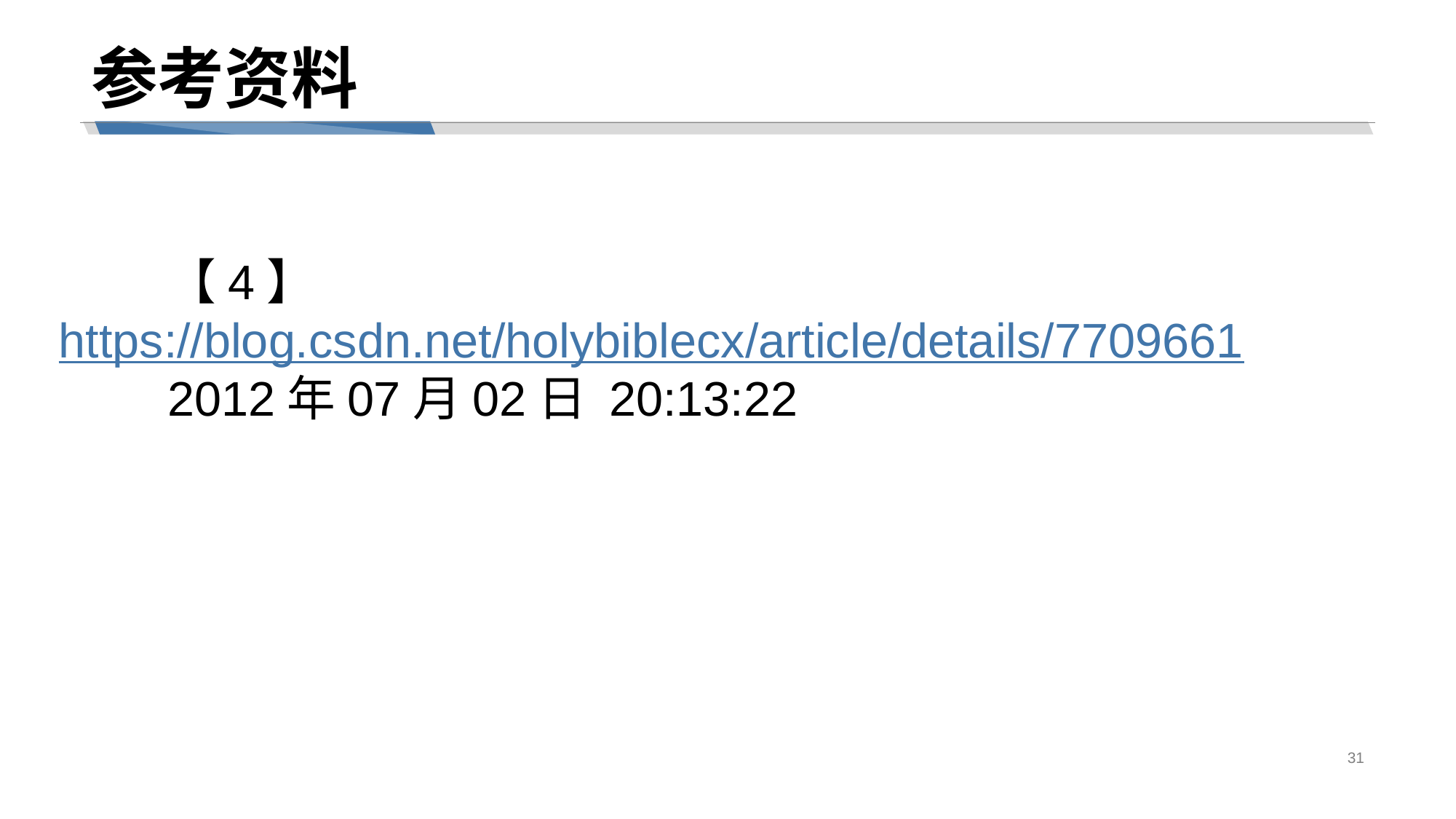

# 参考资料
	【4】	https://blog.csdn.net/holybiblecx/article/details/7709661
	2012年07月02日 20:13:22
31